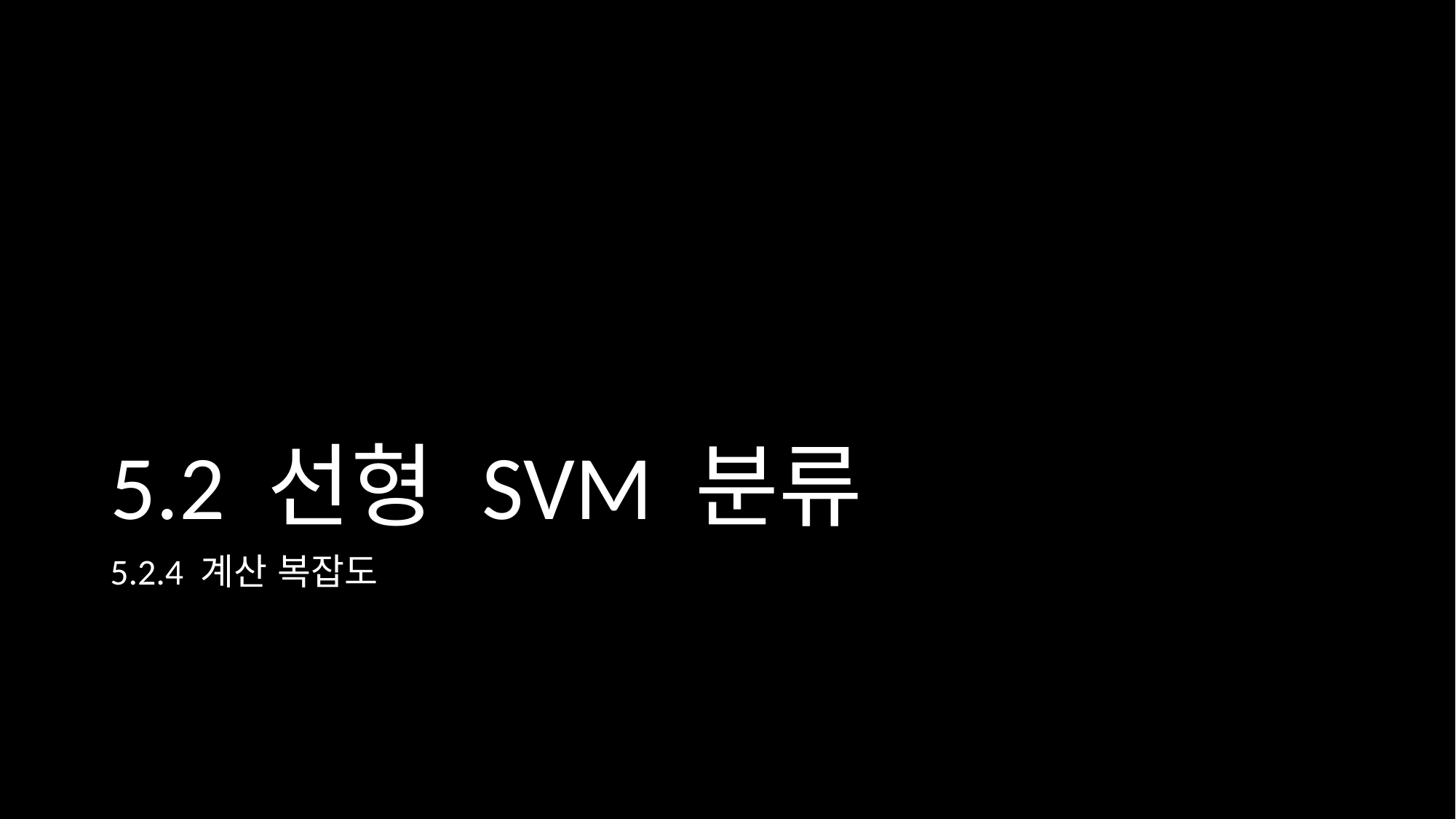

# 5.2 선형 SVM 분류
5.2.4 계산 복잡도